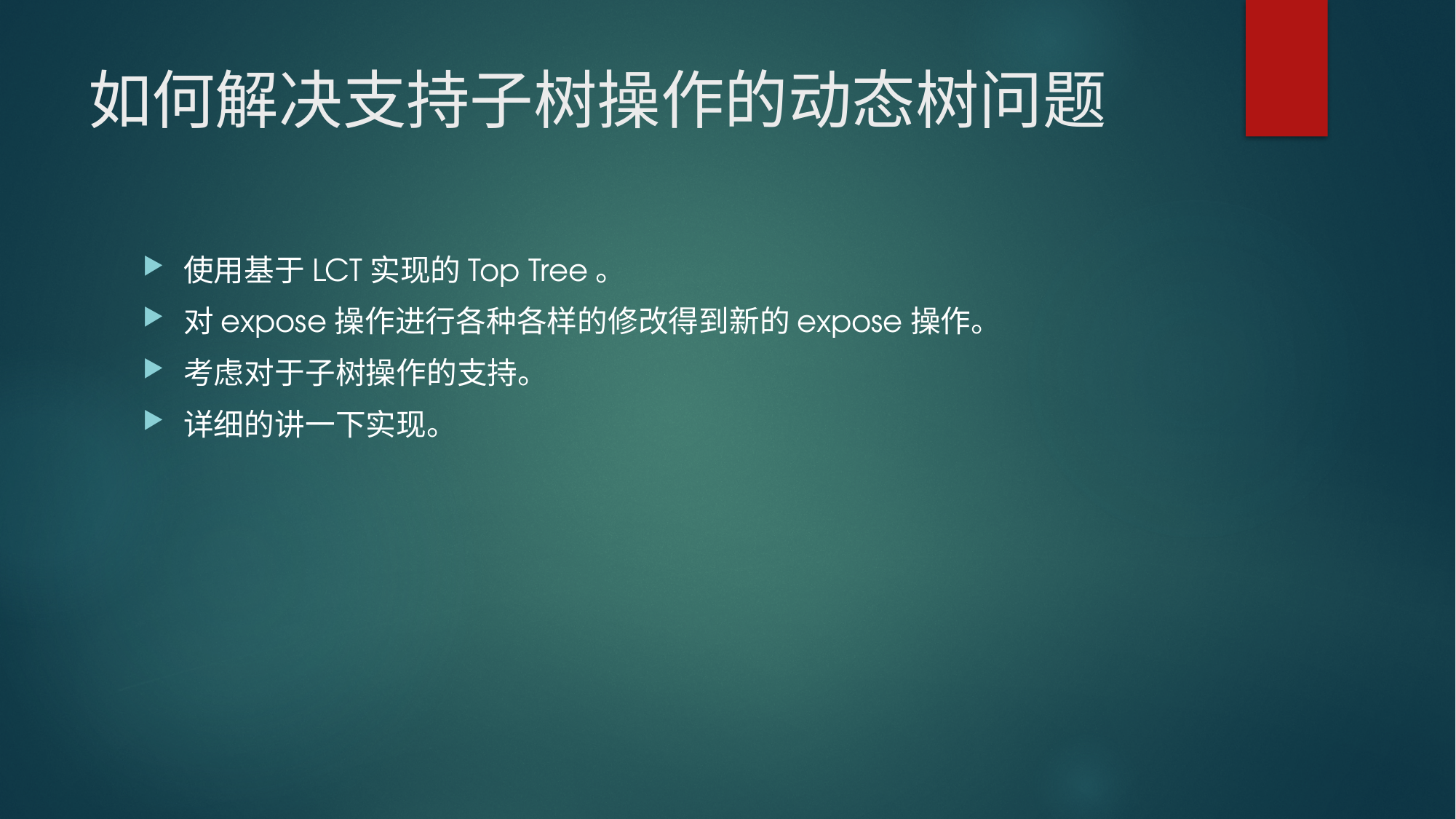

# 如何解决支持子树操作的动态树问题
使用基于LCT实现的Top Tree。
对expose操作进行各种各样的修改得到新的expose操作。
考虑对于子树操作的支持。
详细的讲一下实现。